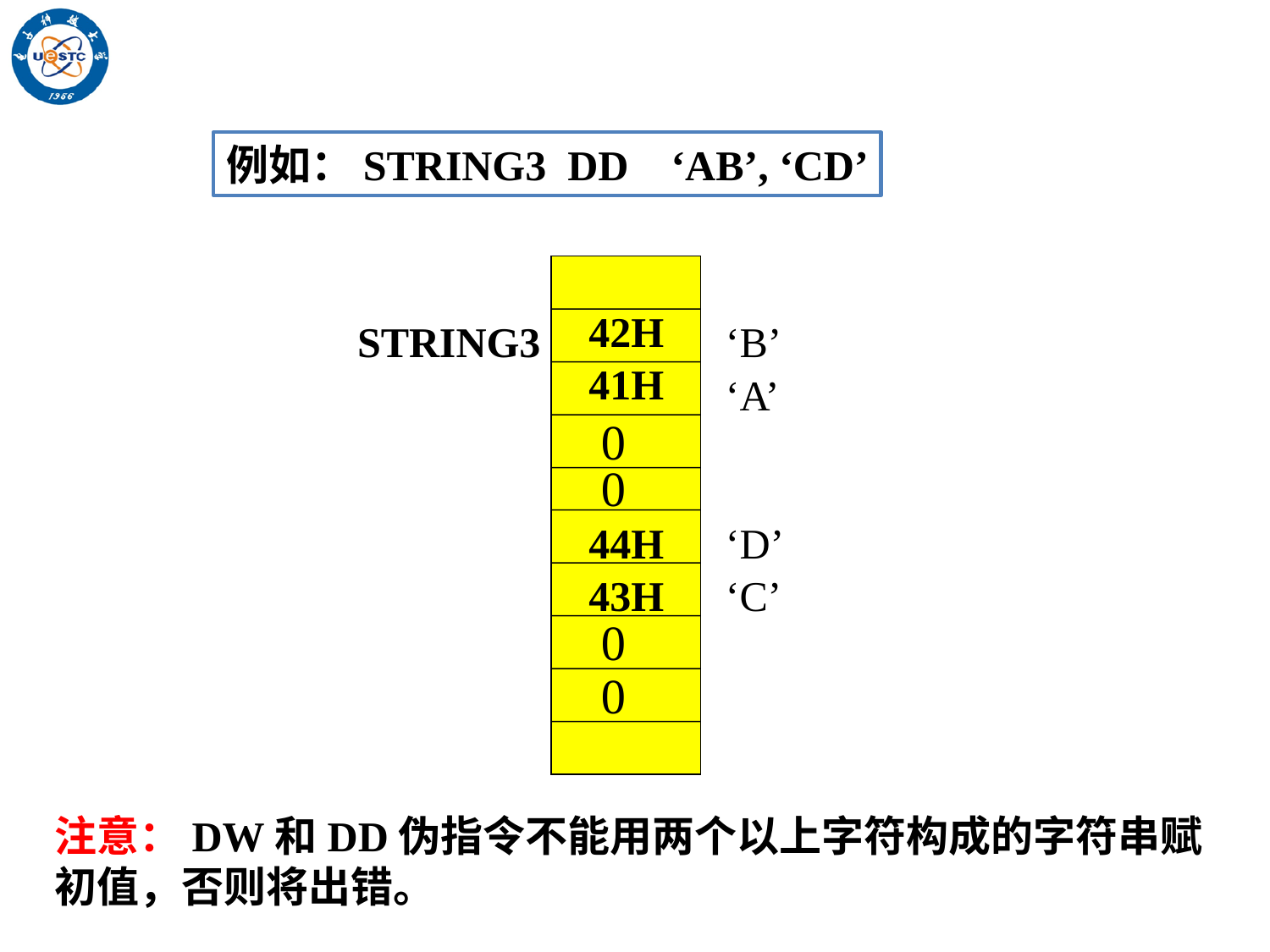

例如：STRING3  DD    ‘AB’, ‘CD’

42H
STRING3

‘B’
41H

‘A’
0

0

44H
‘D’

43H
‘C’
0

0

注意：DW和DD伪指令不能用两个以上字符构成的字符串赋初值，否则将出错。